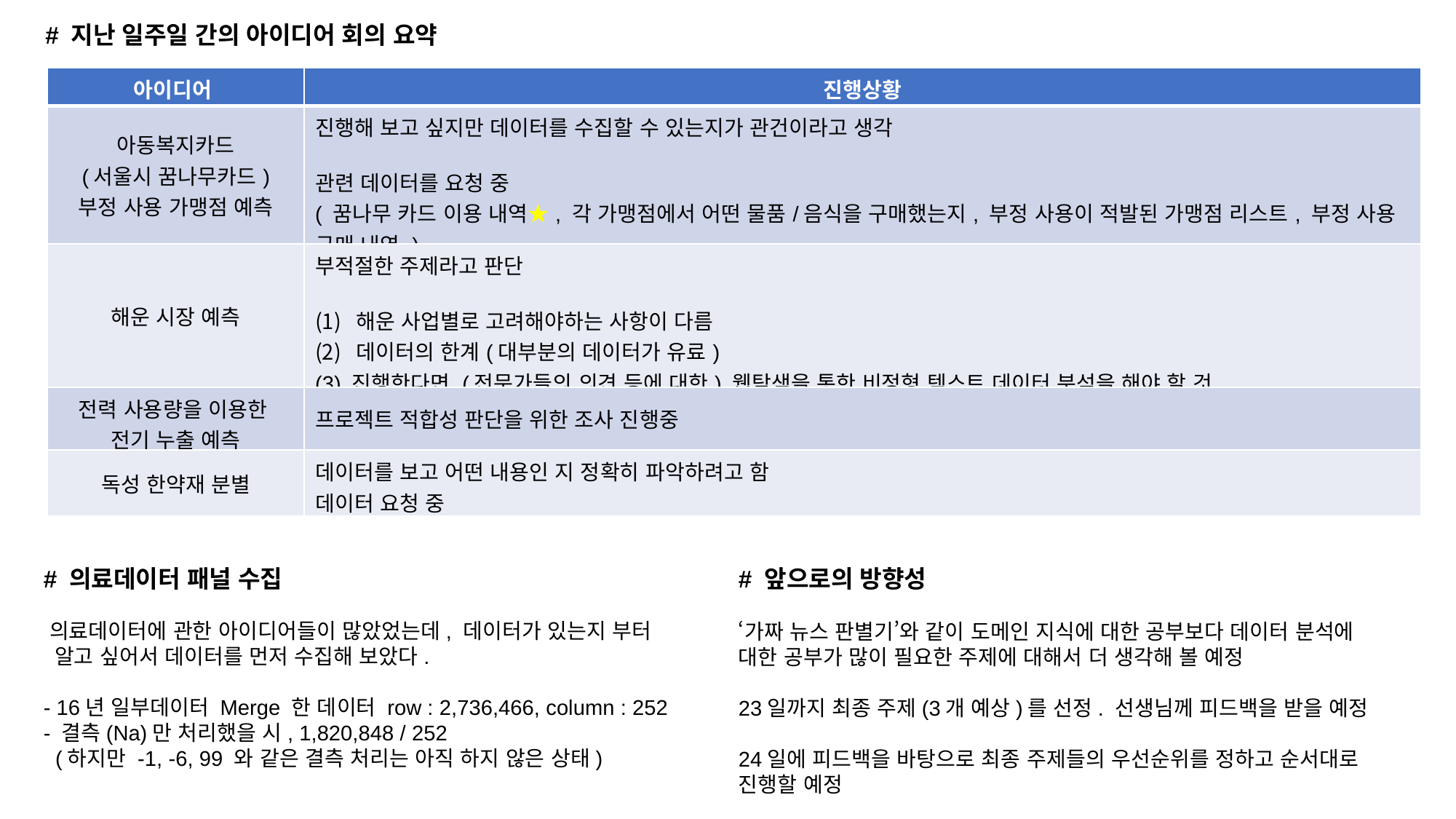

# 지난 일주일 간의 아이디어 회의 요약
| 아이디어 | 진행상황 |
| --- | --- |
| 아동복지카드 (서울시 꿈나무카드) 부정 사용 가맹점 예측 | 진행해 보고 싶지만 데이터를 수집할 수 있는지가 관건이라고 생각 관련 데이터를 요청 중 ( 꿈나무 카드 이용 내역★, 각 가맹점에서 어떤 물품/음식을 구매했는지, 부정 사용이 적발된 가맹점 리스트, 부정 사용 구매 내역 ) |
| 해운 시장 예측 | 부적절한 주제라고 판단 해운 사업별로 고려해야하는 사항이 다름 데이터의 한계(대부분의 데이터가 유료) (3) 진행한다면 (전문가들의 의견 등에 대한) 웹탐색을 통한 비정형 텍스트 데이터 분석을 해야 할 것. |
| 전력 사용량을 이용한 전기 누출 예측 | 프로젝트 적합성 판단을 위한 조사 진행중 |
| 독성 한약재 분별 | 데이터를 보고 어떤 내용인 지 정확히 파악하려고 함 데이터 요청 중 |
# # 앞으로의 방향성 ‘가짜 뉴스 판별기’와 같이 도메인 지식에 대한 공부보다 데이터 분석에 대한 공부가 많이 필요한 주제에 대해서 더 생각해 볼 예정 23일까지 최종 주제(3개 예상)를 선정. 선생님께 피드백을 받을 예정 24일에 피드백을 바탕으로 최종 주제들의 우선순위를 정하고 순서대로 진행할 예정
# 의료데이터 패널 수집 의료데이터에 관한 아이디어들이 많았었는데, 데이터가 있는지 부터
 알고 싶어서 데이터를 먼저 수집해 보았다.
- 16년 일부데이터 Merge 한 데이터 row : 2,736,466, column : 252
- 결측(Na)만 처리했을 시, 1,820,848 / 252
  (하지만 -1, -6, 99 와 같은 결측 처리는 아직 하지 않은 상태)